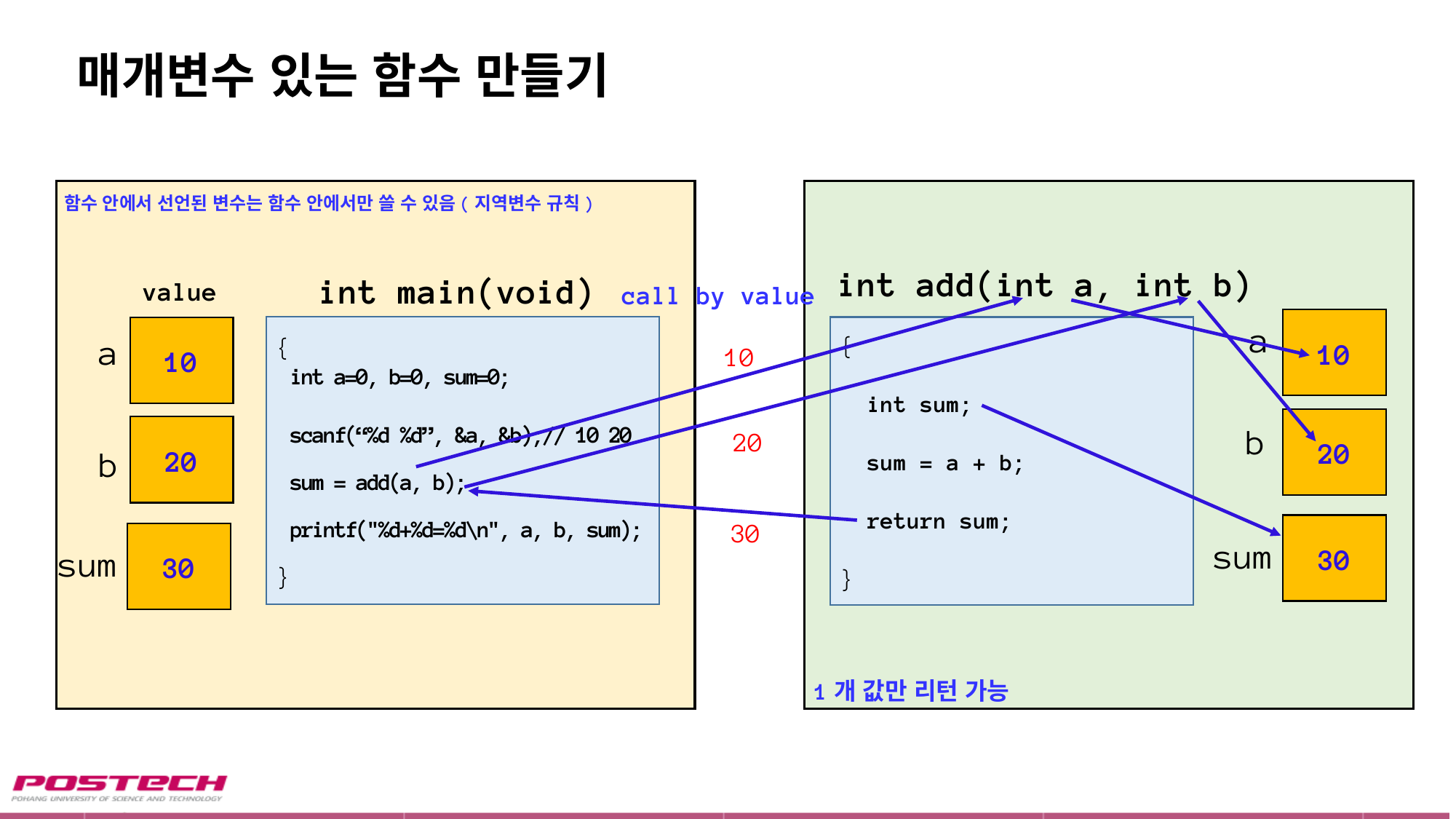

# 매개변수 있는 함수 만들기

함수 안에서 선언된 변수는 함수 안에서만 쓸 수 있음(지역변수 규칙)
int add(int a, int b)
int main(void)
value
call by value
10
a

{
 int a=0, b=0, sum=0;

 scanf(“%d %d”, &a, &b);// 10 20
 sum = add(a, b);
 printf("%d+%d=%d\n", a, b, sum);
}

{

  int sum;

  sum = a + b;
  return sum;

}

10
a
10
20
b
20
20
b
30
30
30
sum
sum
1개 값만 리턴 가능